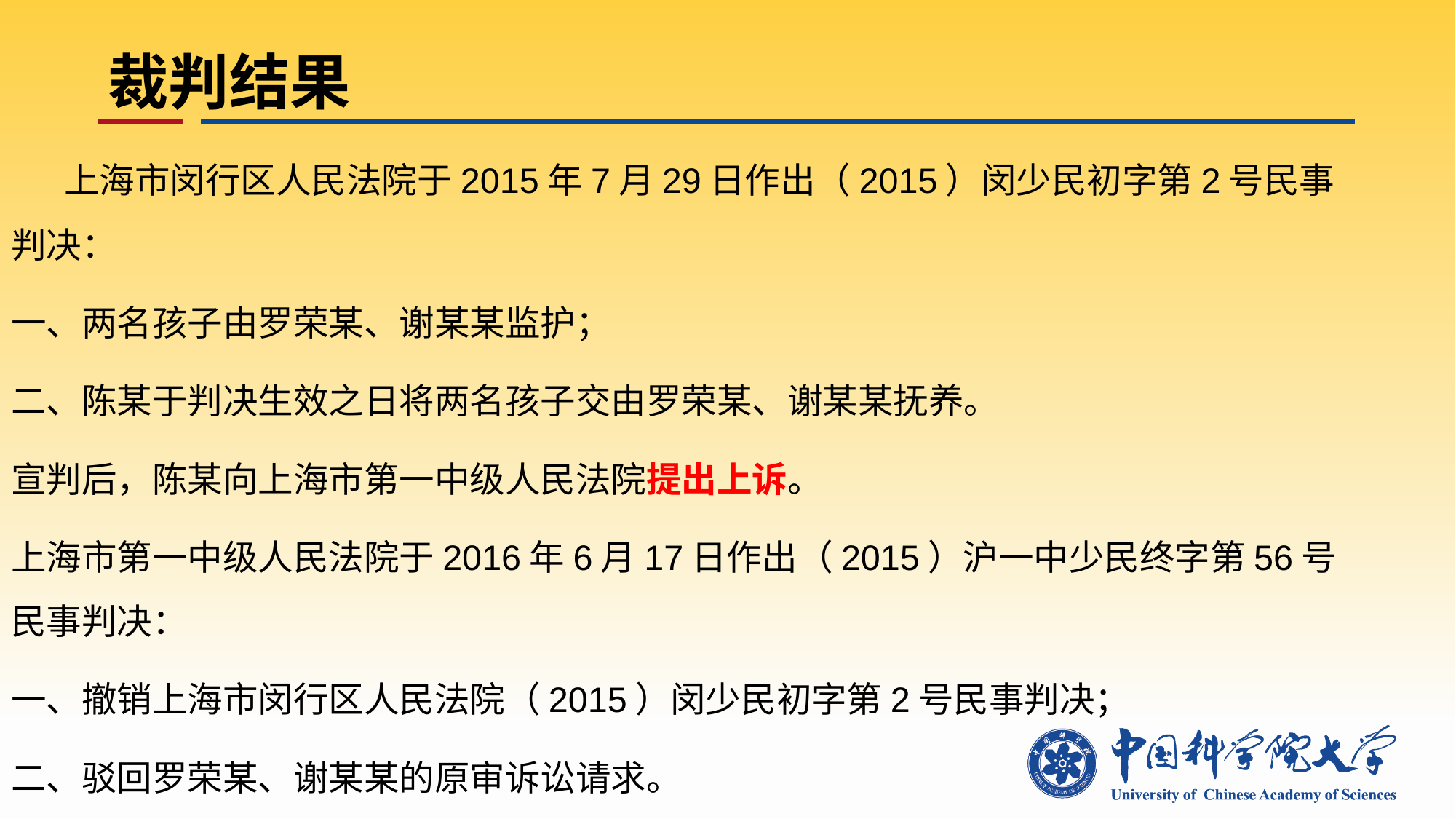

# 裁判结果
     上海市闵行区人民法院于2015年7月29日作出（2015）闵少民初字第2号民事判决：
一、两名孩子由罗荣某、谢某某监护；
二、陈某于判决生效之日将两名孩子交由罗荣某、谢某某抚养。
宣判后，陈某向上海市第一中级人民法院提出上诉。
上海市第一中级人民法院于2016年6月17日作出（2015）沪一中少民终字第56号民事判决：
一、撤销上海市闵行区人民法院（2015）闵少民初字第2号民事判决；
二、驳回罗荣某、谢某某的原审诉讼请求。